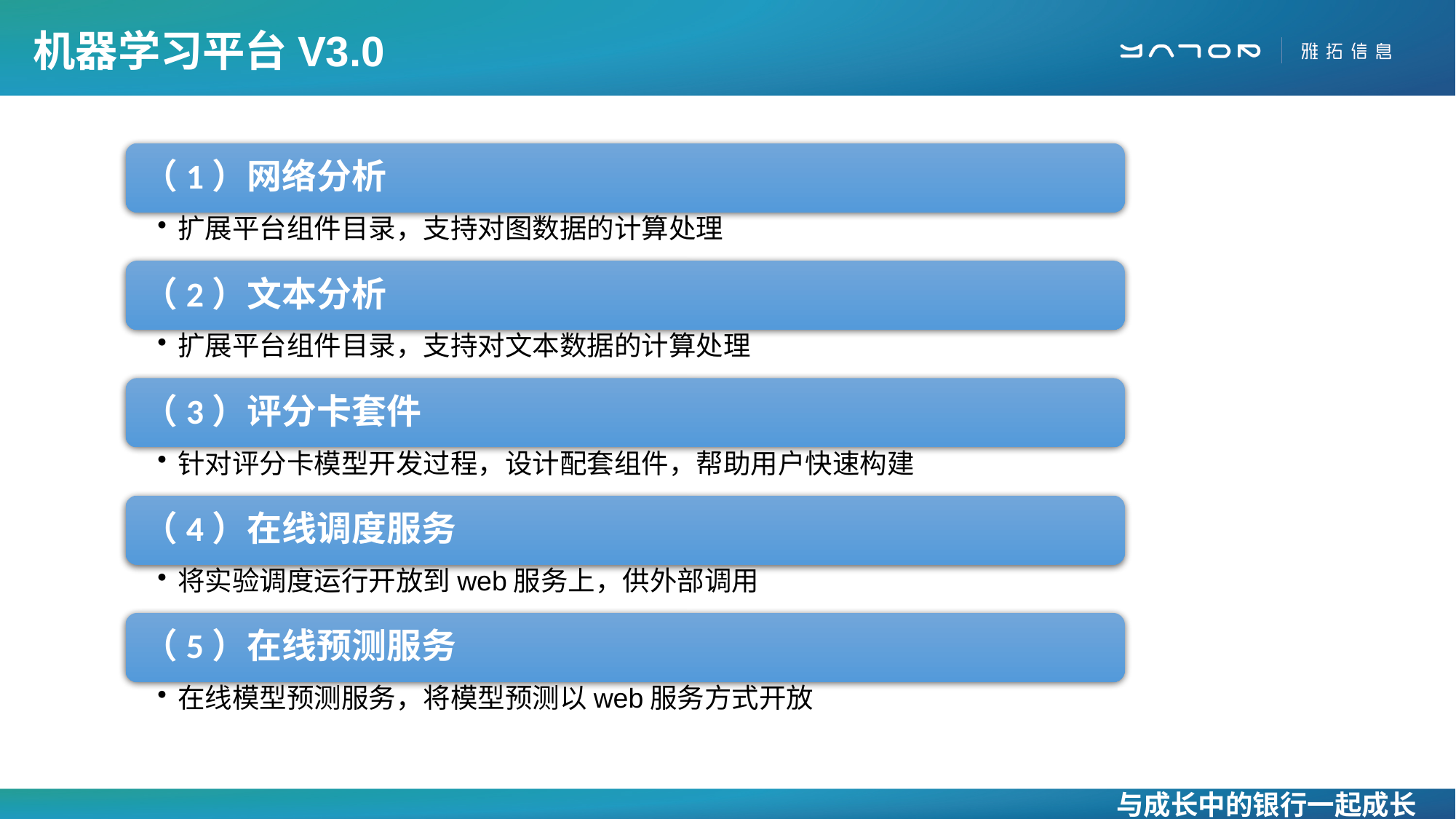

# 机器学习平台V3.0
（1）网络分析
扩展平台组件目录，支持对图数据的计算处理
（2）文本分析
扩展平台组件目录，支持对文本数据的计算处理
（3）评分卡套件
针对评分卡模型开发过程，设计配套组件，帮助用户快速构建
（4）在线调度服务
将实验调度运行开放到web服务上，供外部调用
（5）在线预测服务
在线模型预测服务，将模型预测以web服务方式开放